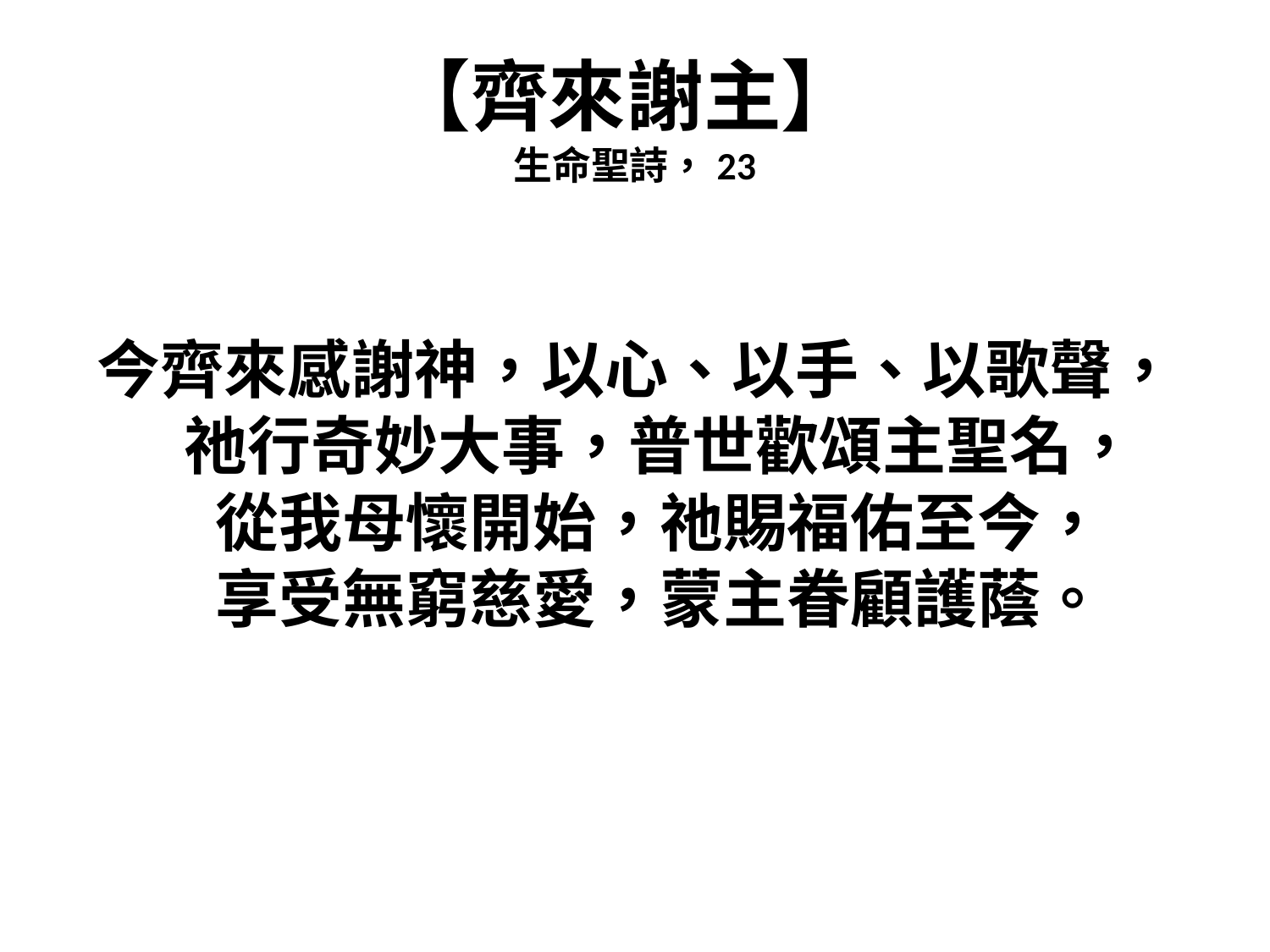

# 【齊來謝主】  生命聖詩，23
今齊來感謝神，以心、以手、以歌聲，
祂行奇妙大事，普世歡頌主聖名，
從我母懷開始，祂賜福佑至今，
享受無窮慈愛，蒙主眷顧護蔭。